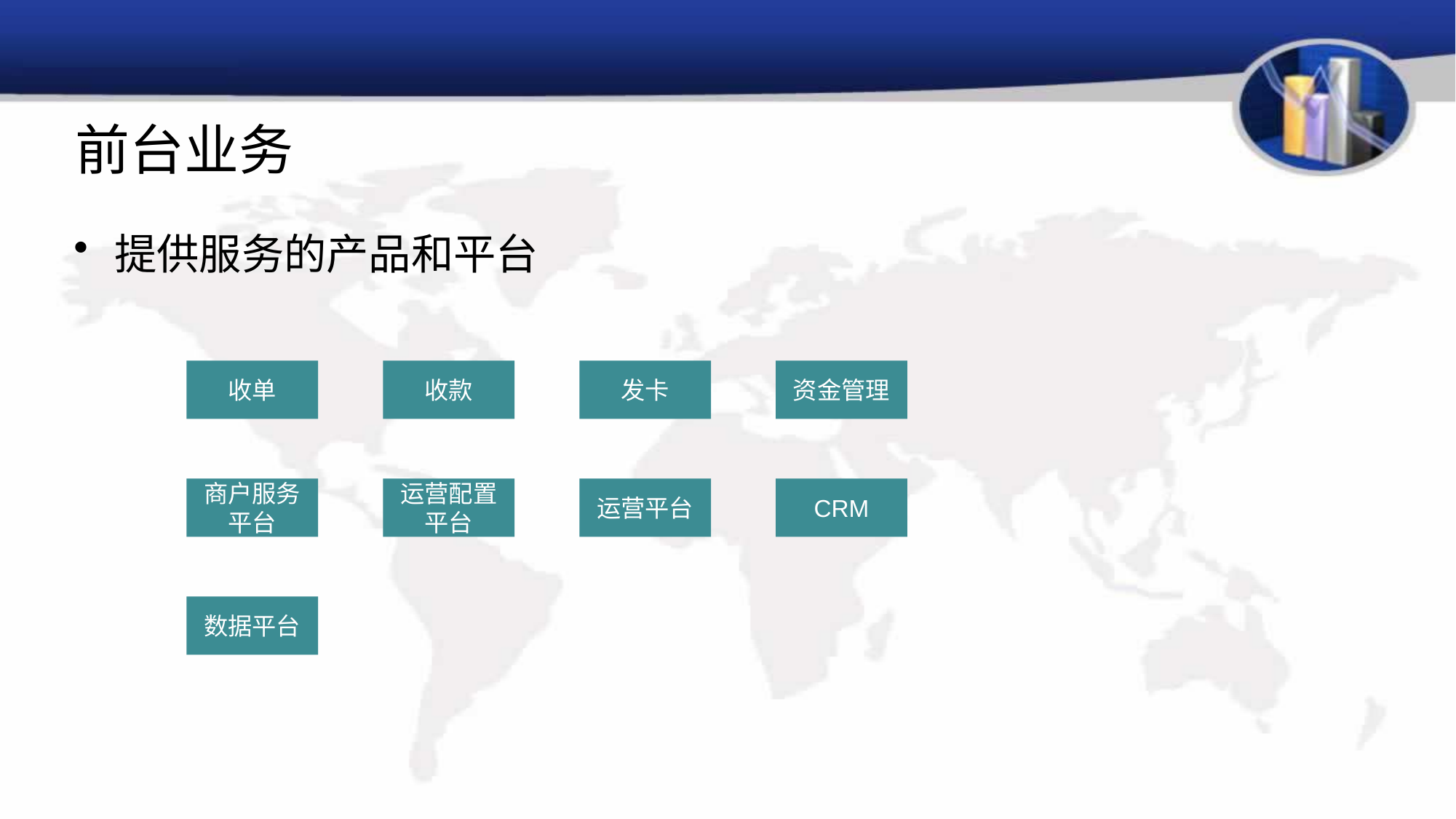

# 前台业务
提供服务的产品和平台
收单
收款
发卡
资金管理
商户服务平台
运营配置平台
运营平台
CRM
数据平台